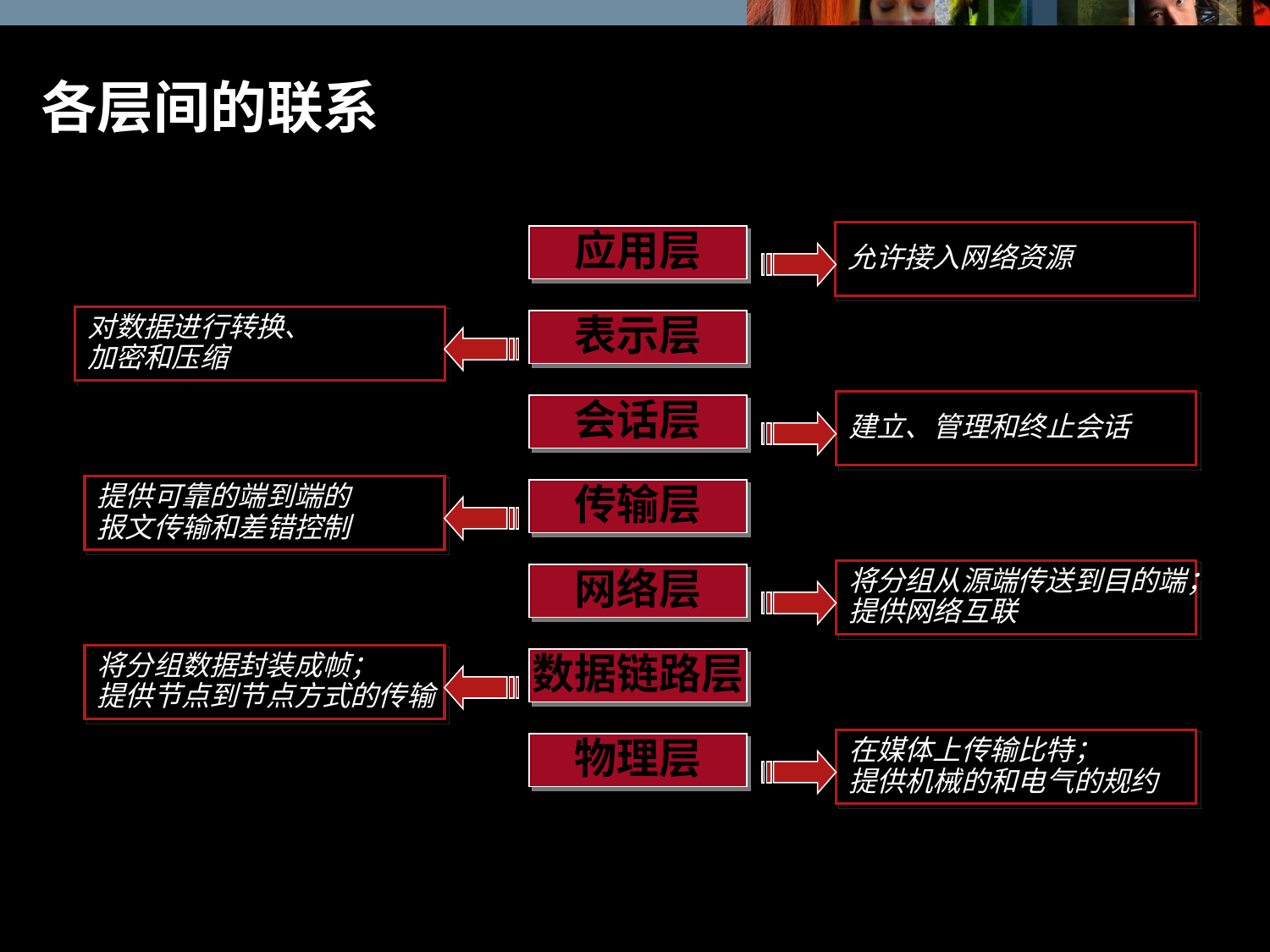

# 各层间的联系
允许接入网络资源
应用层

对数据进行转换、
加密和压缩
表示层

建立、管理和终止会话
会话层

提供可靠的端到端的
报文传输和差错控制
传输层

将分组从源端传送到目的端；
提供网络互联
网络层

将分组数据封装成帧；
提供节点到节点方式的传输
数据链路层

在媒体上传输比特；
提供机械的和电气的规约
物理层